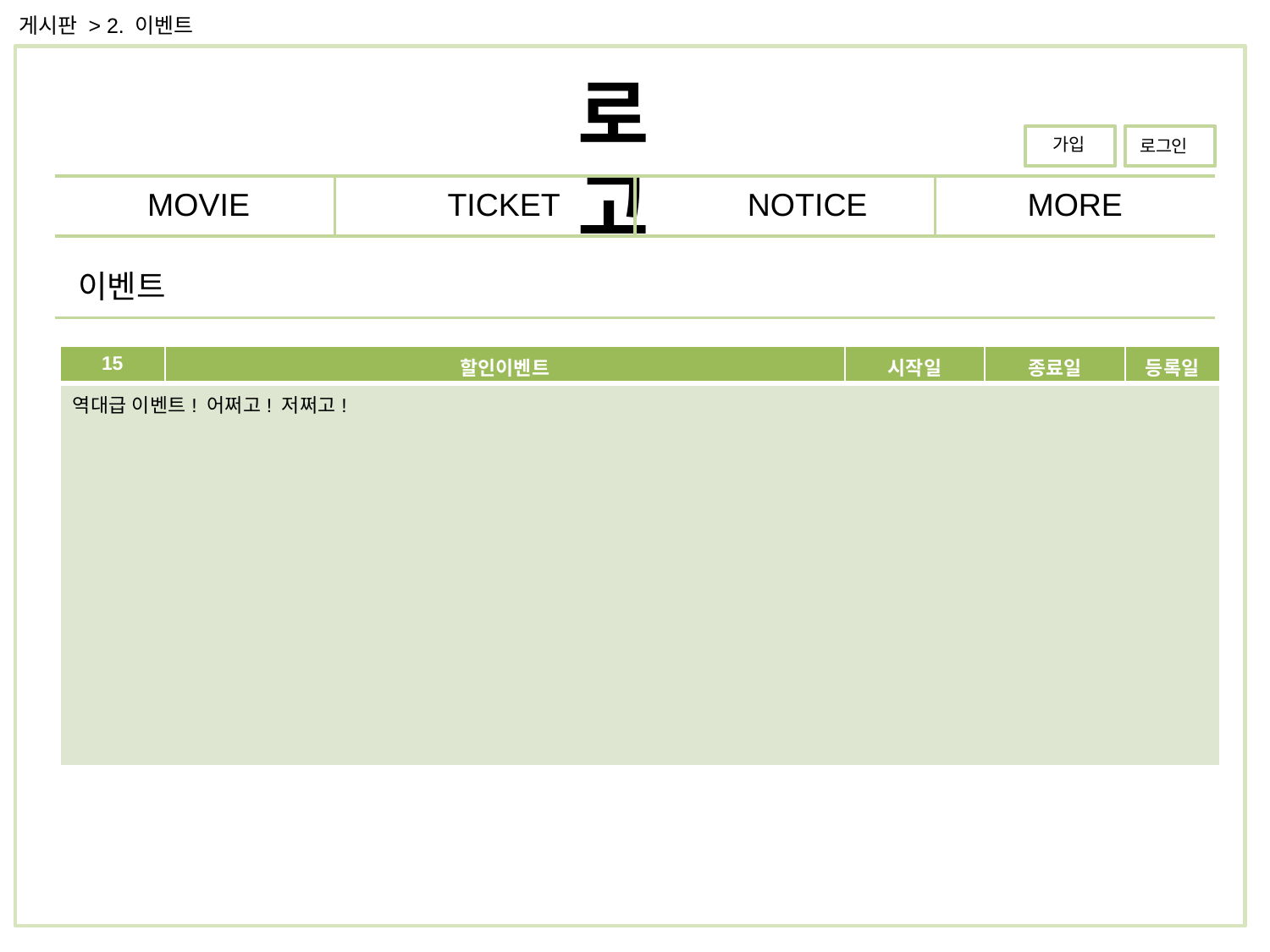

게시판 > 2. 이벤트

로고

가입
로그인
MOVIE
TICKET
NOTICE
MORE
이벤트
| 15 | 할인이벤트 | 시작일 | 종료일 | 등록일 |
| --- | --- | --- | --- | --- |
| 역대급 이벤트! 어쩌고! 저쩌고! |  |  |  |  |